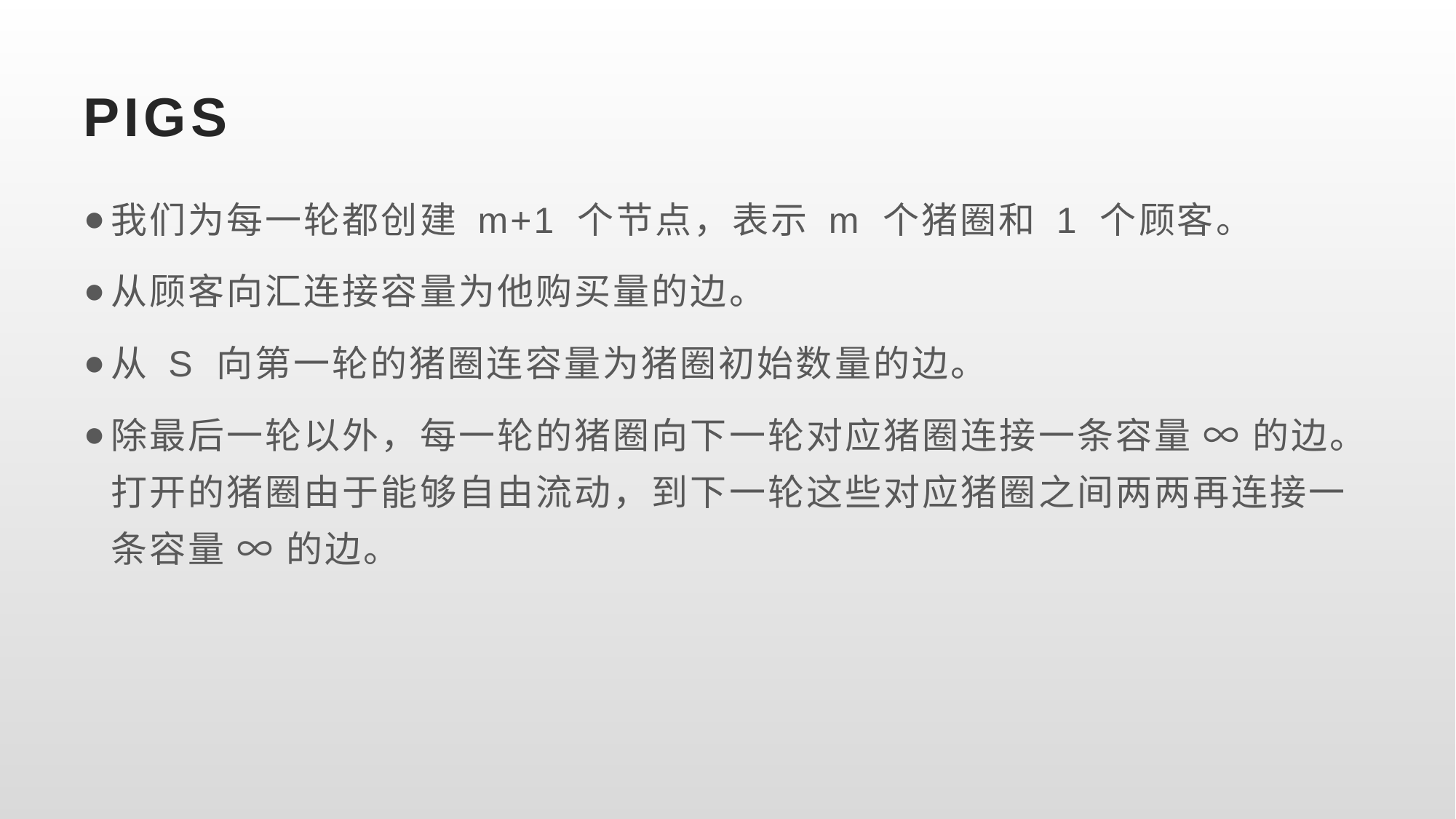

# PIGS
我们为每一轮都创建 m+1 个节点，表示 m 个猪圈和 1 个顾客。
从顾客向汇连接容量为他购买量的边。
从 S 向第一轮的猪圈连容量为猪圈初始数量的边。
除最后一轮以外，每一轮的猪圈向下一轮对应猪圈连接一条容量 ∞ 的边。打开的猪圈由于能够自由流动，到下一轮这些对应猪圈之间两两再连接一条容量 ∞ 的边。